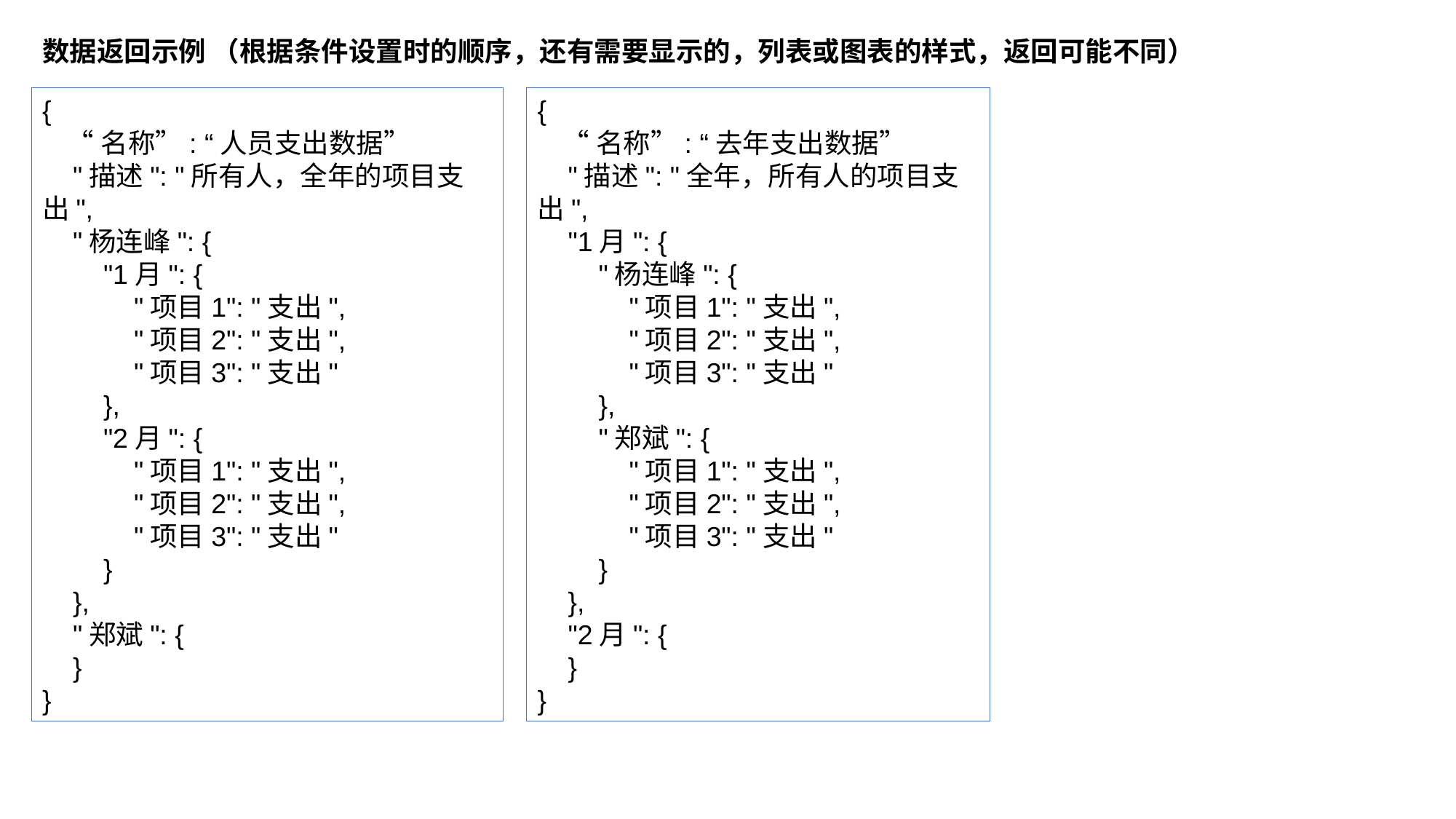

数据返回示例 （根据条件设置时的顺序，还有需要显示的，列表或图表的样式，返回可能不同）
{
    “名称”: “人员支出数据”
    "描述": "所有人，全年的项目支出",
    "杨连峰": {
        "1月": {
            "项目1": "支出",
            "项目2": "支出",
            "项目3": "支出"
        },
        "2月": {
            "项目1": "支出",
            "项目2": "支出",
            "项目3": "支出"
        }
    },
    "郑斌": {
    }
}
{
    “名称”: “去年支出数据”
    "描述": "全年，所有人的项目支出",
    "1月": {
        "杨连峰": {
            "项目1": "支出",
            "项目2": "支出",
            "项目3": "支出"
        },
        "郑斌": {
            "项目1": "支出",
            "项目2": "支出",
            "项目3": "支出"
        }
    },
    "2月": {
    }
}